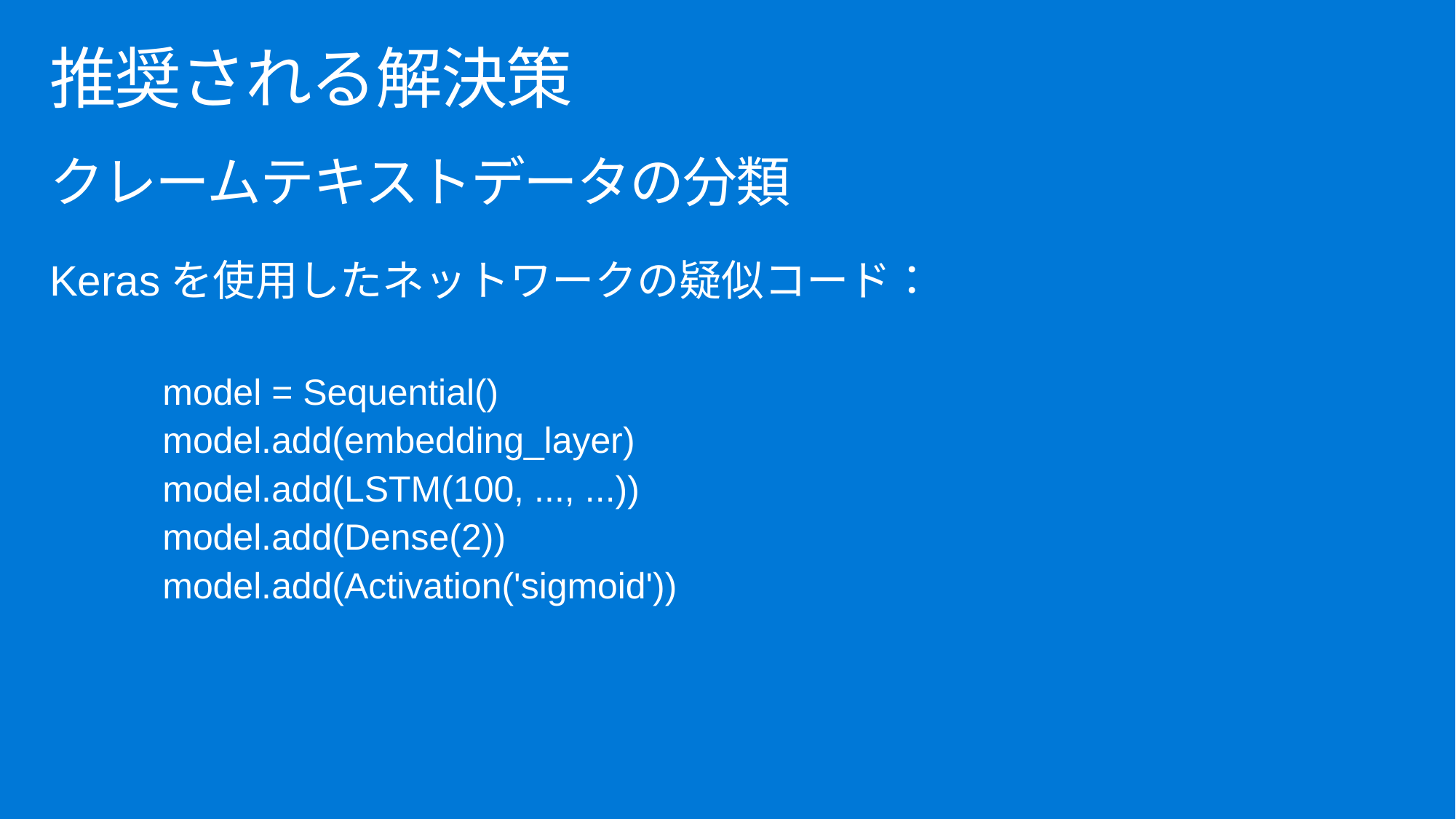

# 推奨される解決策
クレームテキストデータの分類
Kerasを使用したネットワークの疑似コード：
model = Sequential()
model.add(embedding_layer)
model.add(LSTM(100, ..., ...))
model.add(Dense(2))
model.add(Activation('sigmoid'))